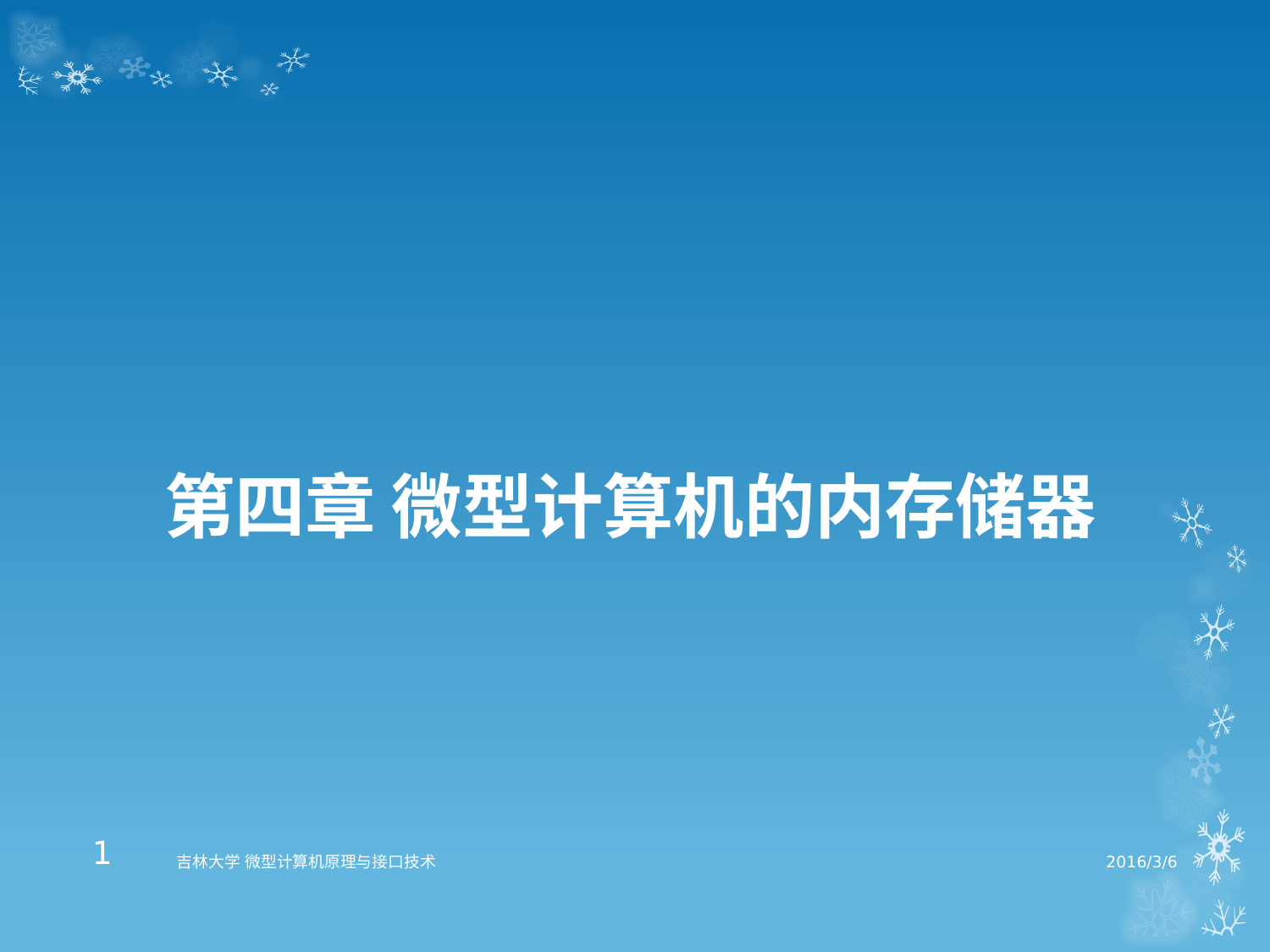

# 第四章 微型计算机的内存储器

1
吉林大学 微型计算机原理与接口技术
2016/3/6